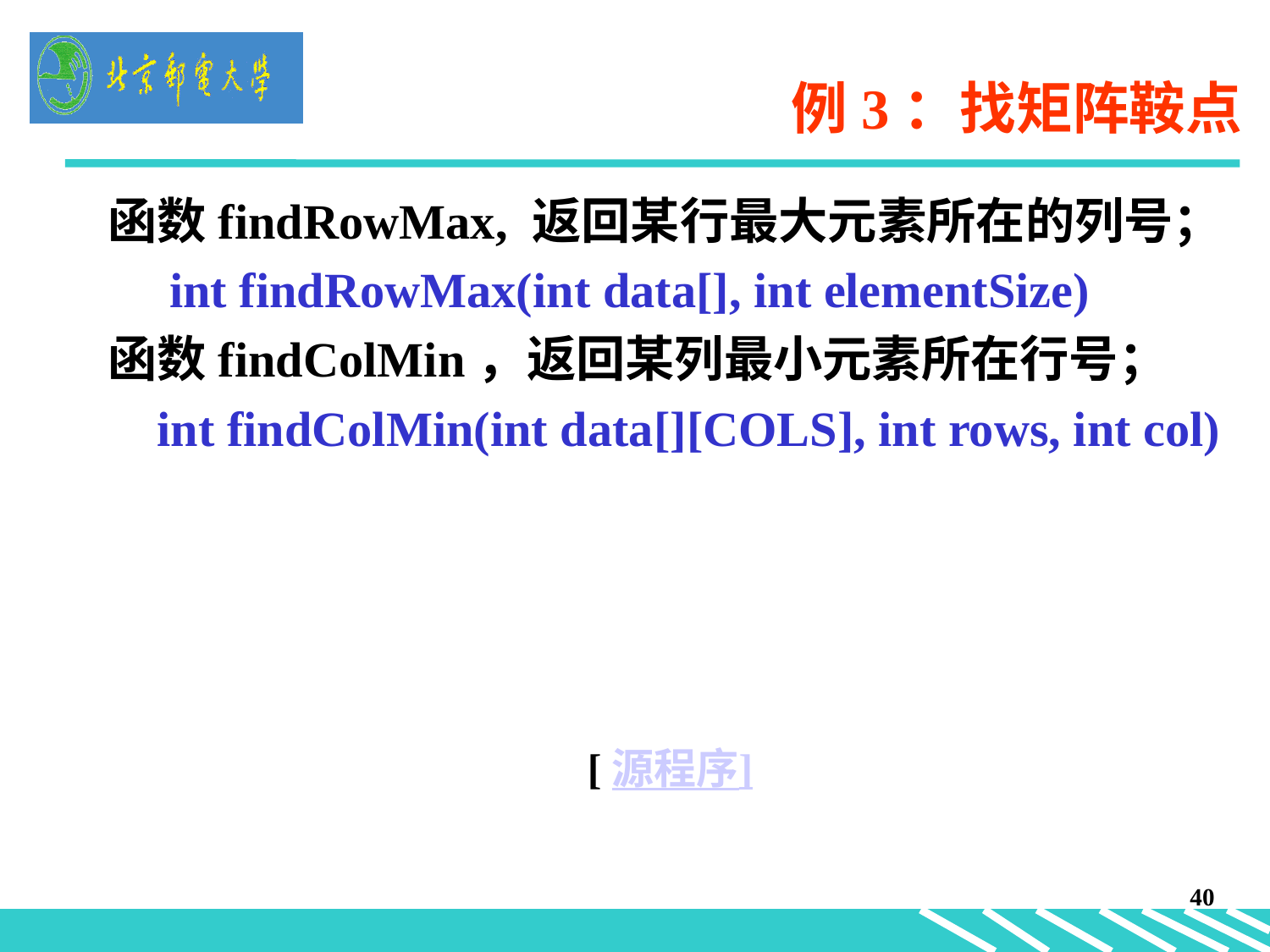

# 例3：找矩阵鞍点
函数findRowMax, 返回某行最大元素所在的列号；
     int findRowMax(int data[], int elementSize)
函数findColMin，返回某列最小元素所在行号；
    int findColMin(int data[][COLS], int rows, int col)

[源程序]
40